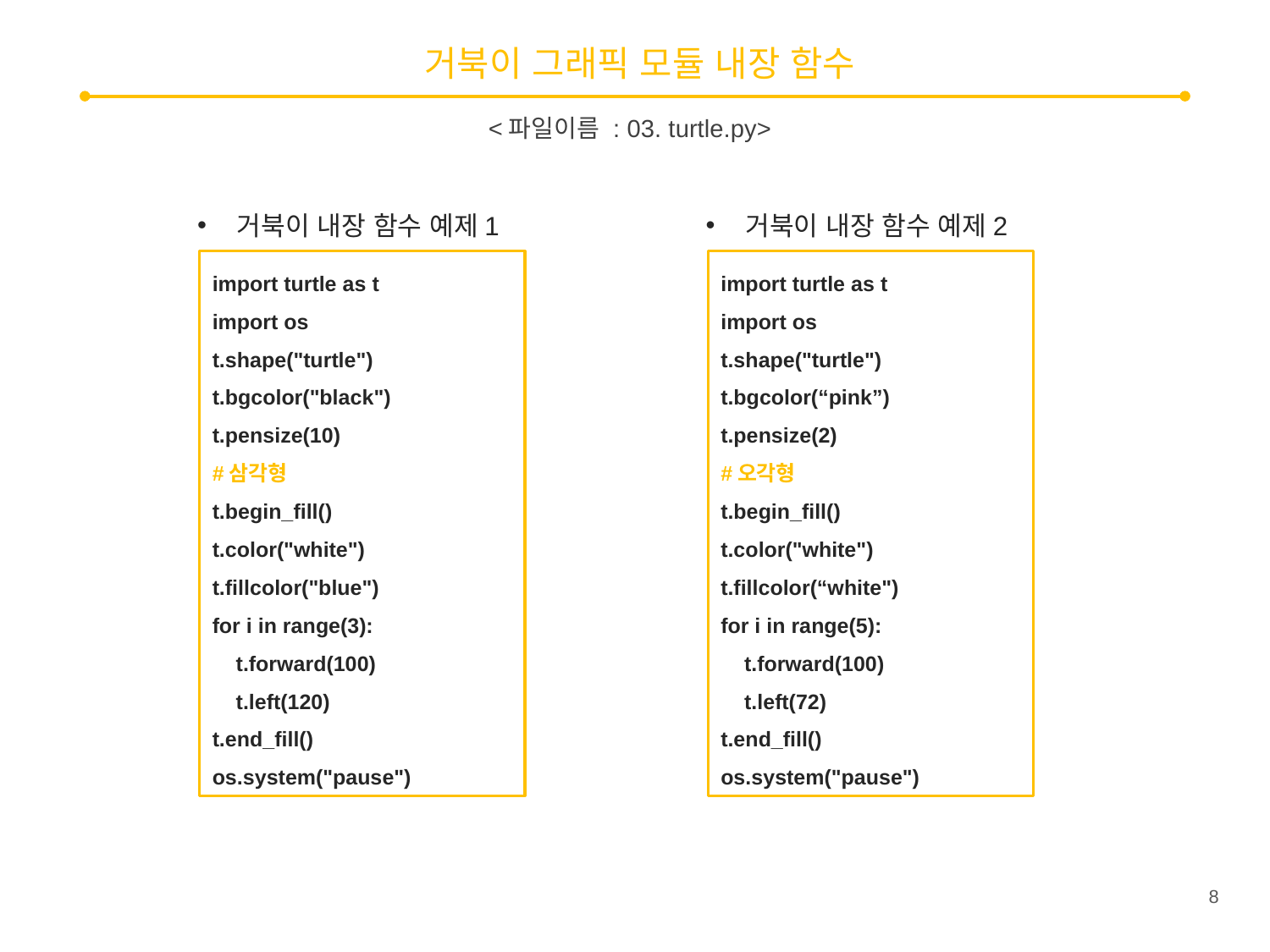

# 거북이 그래픽 모듈 내장 함수
<파일이름 : 03. turtle.py>
거북이 내장 함수 예제1
거북이 내장 함수 예제2
import turtle as t
import os
t.shape("turtle")
t.bgcolor("black")
t.pensize(10)
#삼각형
t.begin_fill()
t.color("white")
t.fillcolor("blue")
for i in range(3):
    t.forward(100)
    t.left(120)
t.end_fill()
os.system("pause")
import turtle as t
import os
t.shape("turtle")
t.bgcolor(“pink”)
t.pensize(2)
#오각형
t.begin_fill()
t.color("white")
t.fillcolor(“white")
for i in range(5):
    t.forward(100)
    t.left(72)
t.end_fill()
os.system("pause")